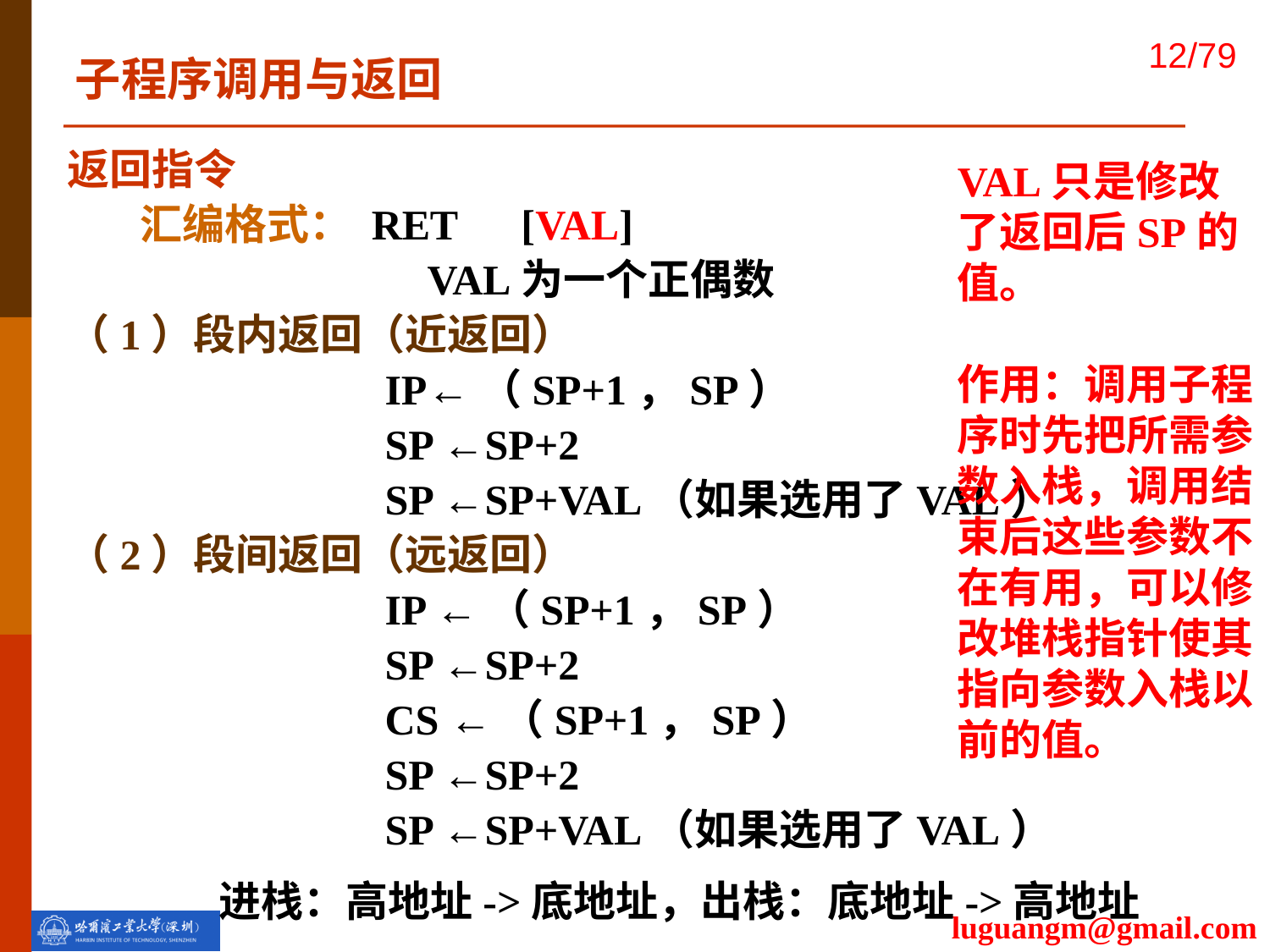

子程序调用与返回
返回指令
        汇编格式： RET      [VAL]
			    VAL为一个正偶数
（1）段内返回（近返回）
			IP←（SP+1，SP）
			SP ←SP+2
			SP ←SP+VAL（如果选用了VAL）
（2）段间返回（远返回）
			IP ←（SP+1，SP）
			SP ←SP+2
			CS ←（SP+1，SP）
			SP ←SP+2
			SP ←SP+VAL（如果选用了VAL）
VAL只是修改了返回后SP的值。

作用：调用子程序时先把所需参数入栈，调用结束后这些参数不在有用，可以修改堆栈指针使其指向参数入栈以前的值。
进栈：高地址->底地址，出栈：底地址->高地址